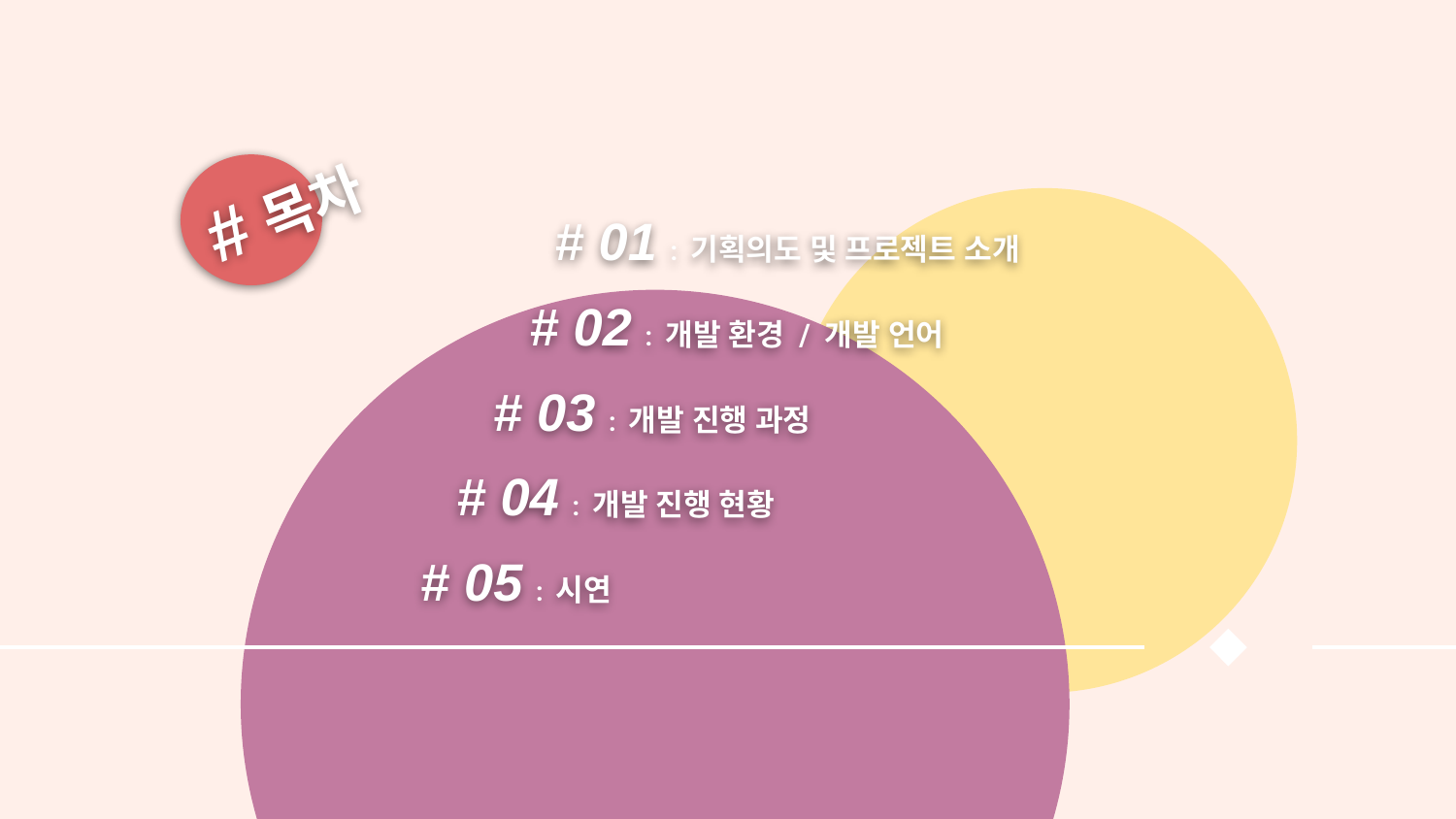

#목차

# 01  : 기획의도 및 프로젝트 소개

# 02  : 개발 환경 / 개발 언어

# 03  : 개발 진행 과정
# 04  : 개발 진행 현황
# 05  : 시연